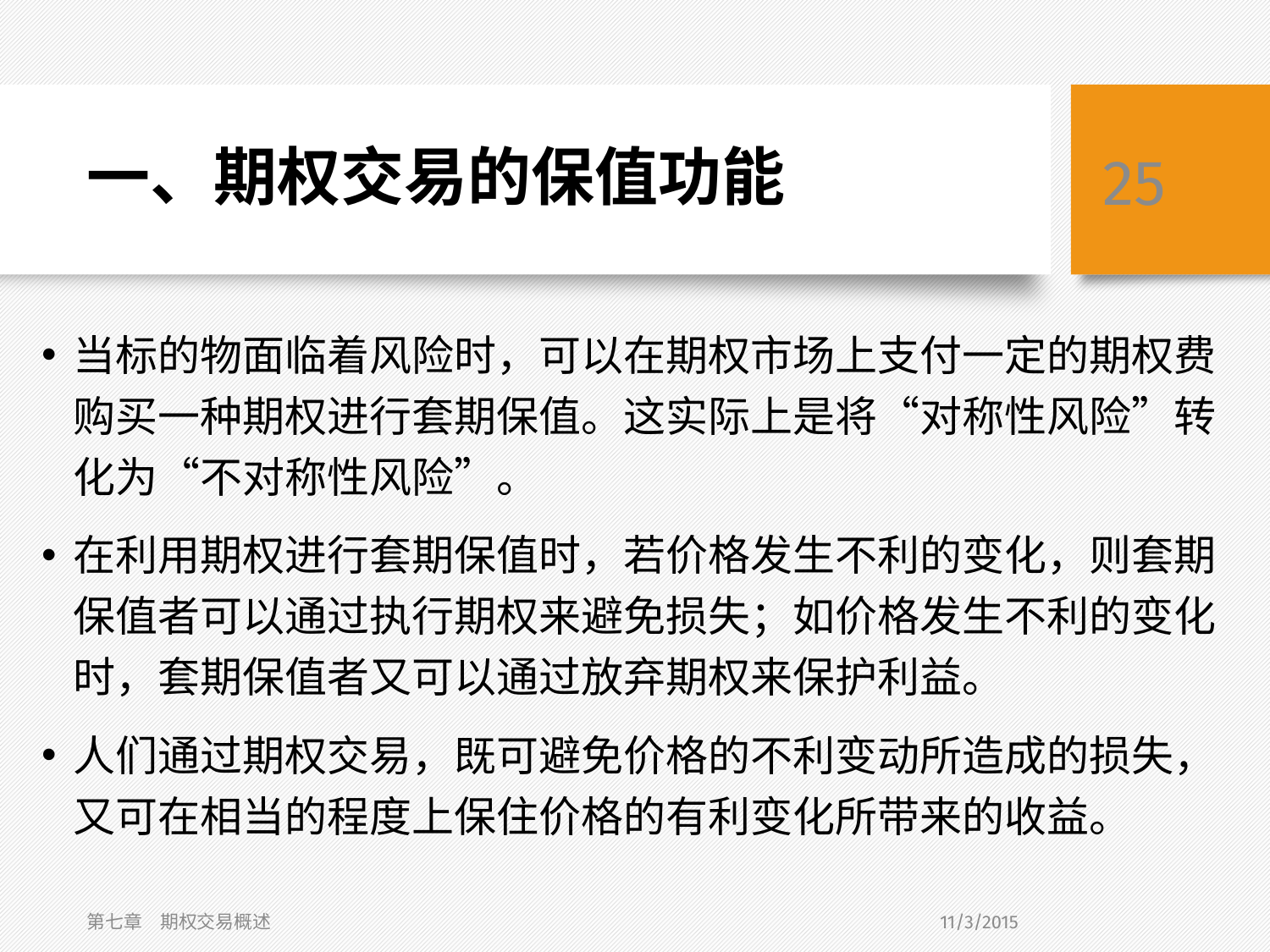

# 一、期权交易的保值功能
25
当标的物面临着风险时，可以在期权市场上支付一定的期权费购买一种期权进行套期保值。这实际上是将“对称性风险”转化为“不对称性风险”。
在利用期权进行套期保值时，若价格发生不利的变化，则套期保值者可以通过执行期权来避免损失；如价格发生不利的变化时，套期保值者又可以通过放弃期权来保护利益。
人们通过期权交易，既可避免价格的不利变动所造成的损失，又可在相当的程度上保住价格的有利变化所带来的收益。

11/3/2015
第七章　期权交易概述